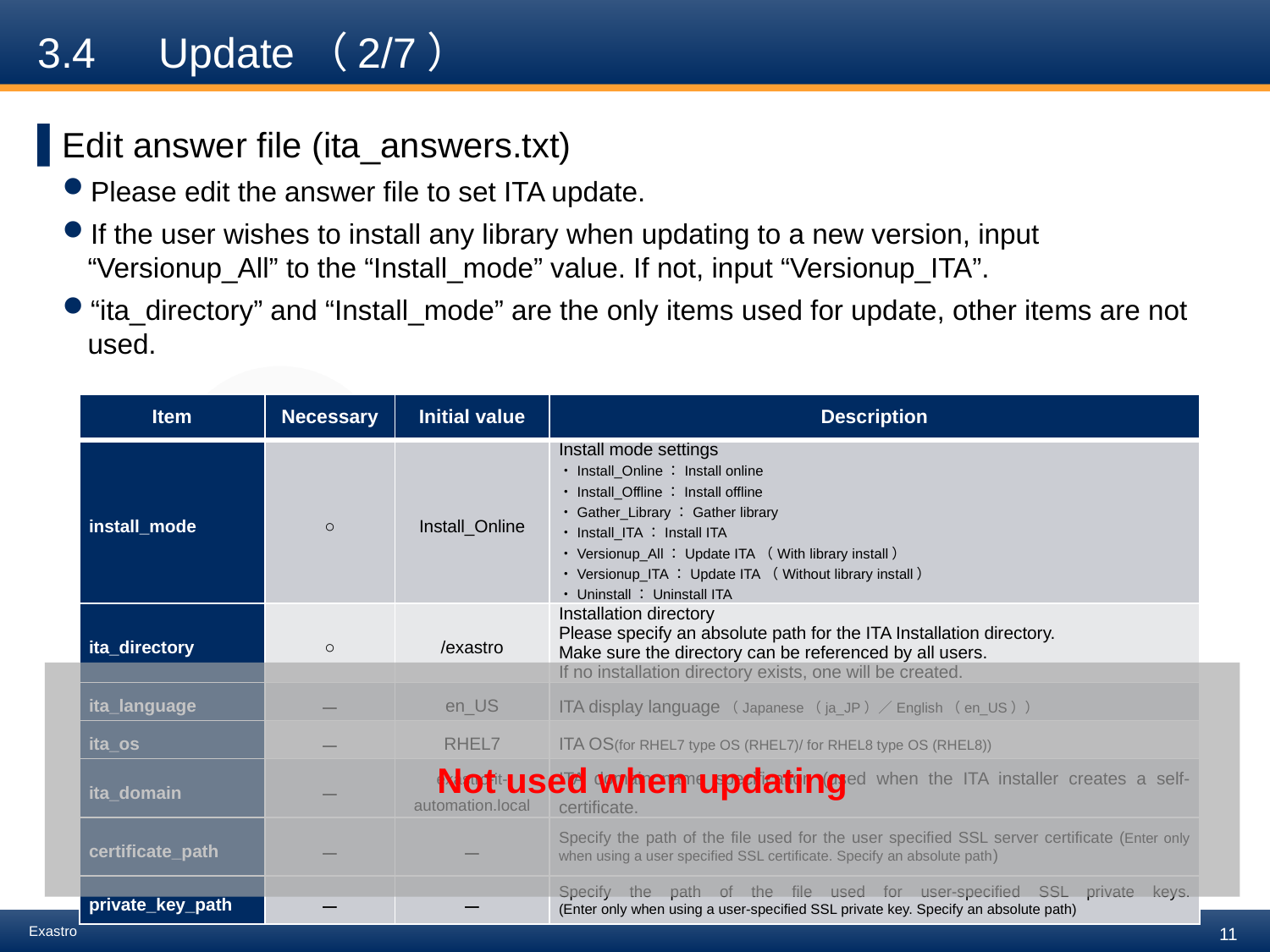

# 3.4　Update（2/7）
Edit answer file (ita_answers.txt)
Please edit the answer file to set ITA update.
If the user wishes to install any library when updating to a new version, input
“Versionup_All” to the “Install_mode” value. If not, input “Versionup_ITA”.
“ita_directory” and “Install_mode” are the only items used for update, other items are not used.

| Item | Necessary | Initial value | Description |
| --- | --- | --- | --- |
| install\_mode | ○ | Install\_Online | Install mode settings ・Install\_Online：Install online ・Install\_Offline：Install offline ・Gather\_Library：Gather library ・Install\_ITA：Install ITA ・Versionup\_All：Update ITA（With library install） ・Versionup\_ITA：Update ITA（Without library install） ・Uninstall：Uninstall ITA |
| ita\_directory | ○ | /exastro | Installation directory Please specify an absolute path for the ITA Installation directory. Make sure the directory can be referenced by all users. If no installation directory exists, one will be created. |
| ita\_language | ー | en\_US | ITA display language（Japanese（ja\_JP）／English（en\_US）） |
| ita\_os | ー | RHEL7 | ITA OS(for RHEL7 type OS (RHEL7)/ for RHEL8 type OS (RHEL8)) |
| ita\_domain | ー | exastro-it-automation.local | ITA domain name specification (used when the ITA installer creates a self-certificate. |
| certificate\_path | ー | ー | Specify the path of the file used for the user specified SSL server certificate (Enter only when using a user specified SSL certificate. Specify an absolute path) |
| private\_key\_path | ー | ー | Specify the path of the file used for user-specified SSL private keys. (Enter only when using a user-specified SSL private key. Specify an absolute path) |
Not used when updating